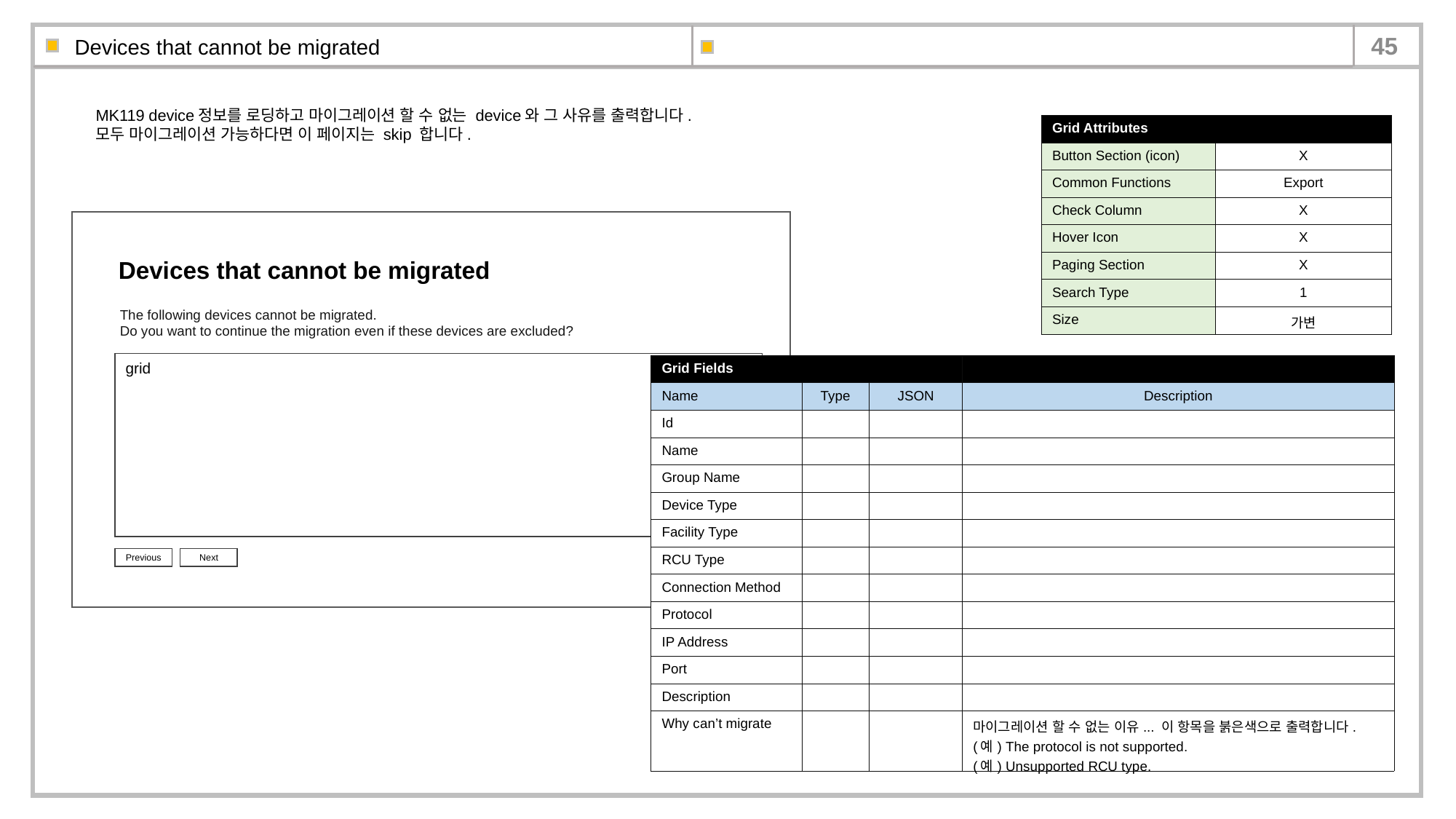

# Devices that cannot be migrated
MK119 device정보를 로딩하고 마이그레이션 할 수 없는 device와 그 사유를 출력합니다.
모두 마이그레이션 가능하다면 이 페이지는 skip 합니다.
| Grid Attributes |  |
| --- | --- |
| Button Section (icon) | X |
| Common Functions | Export |
| Check Column | X |
| Hover Icon | X |
| Paging Section | X |
| Search Type | 1 |
| Size | 가변 |

Devices that cannot be migrated
The following devices cannot be migrated.
Do you want to continue the migration even if these devices are excluded?
grid
| Grid Fields |  |  |  |
| --- | --- | --- | --- |
| Name | Type | JSON | Description |
| Id |  |  |  |
| Name |  |  |  |
| Group Name |  |  |  |
| Device Type |  |  |  |
| Facility Type |  |  |  |
| RCU Type |  |  |  |
| Connection Method |  |  |  |
| Protocol |  |  |  |
| IP Address |  |  |  |
| Port |  |  |  |
| Description |  |  |  |
| Why can’t migrate |  |  | 마이그레이션 할 수 없는 이유... 이 항목을 붉은색으로 출력합니다. (예) The protocol is not supported. (예) Unsupported RCU type. |
Previous
Next